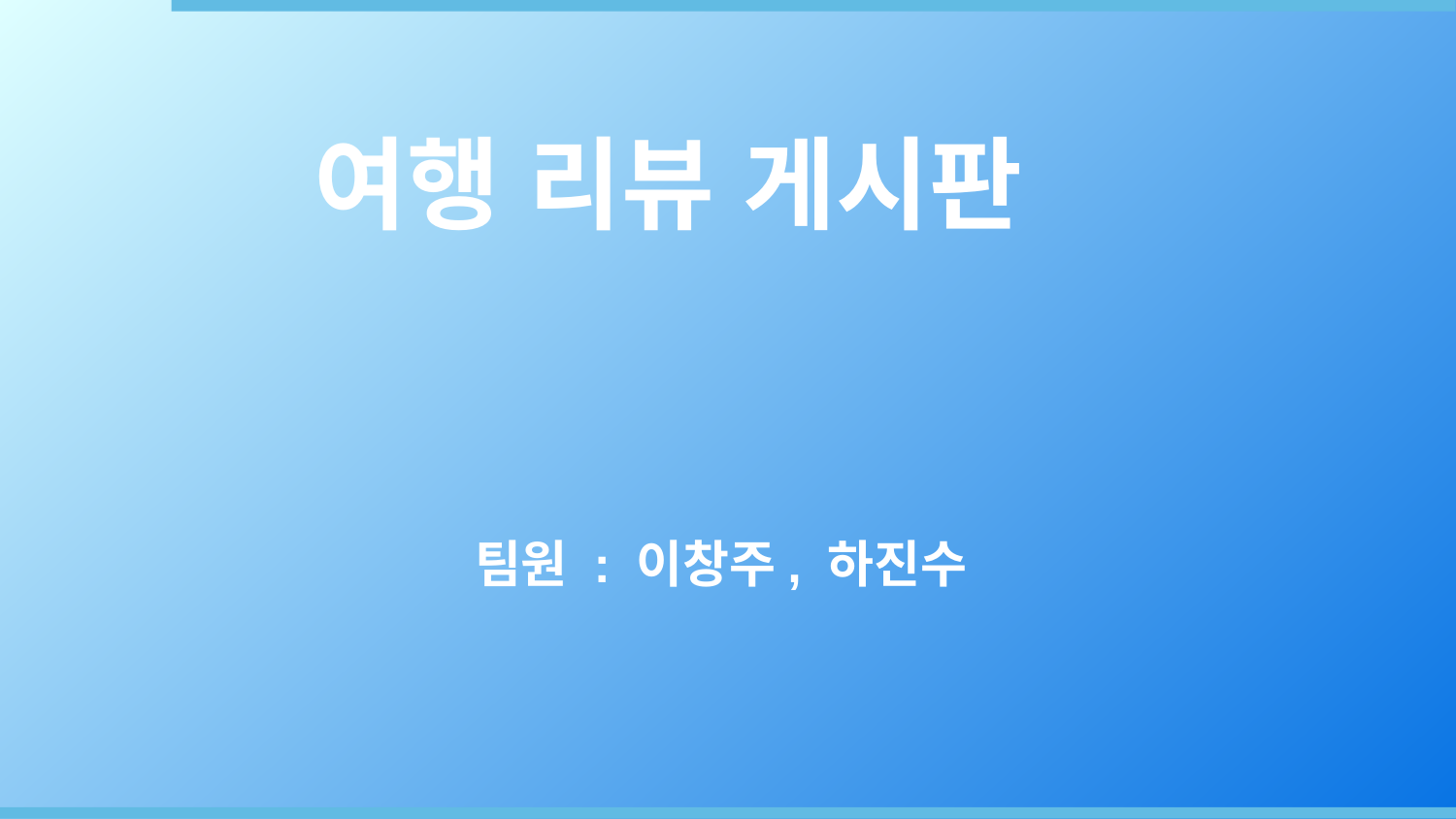

여행 리뷰 게시판
팀원 : 이창주, 하진수